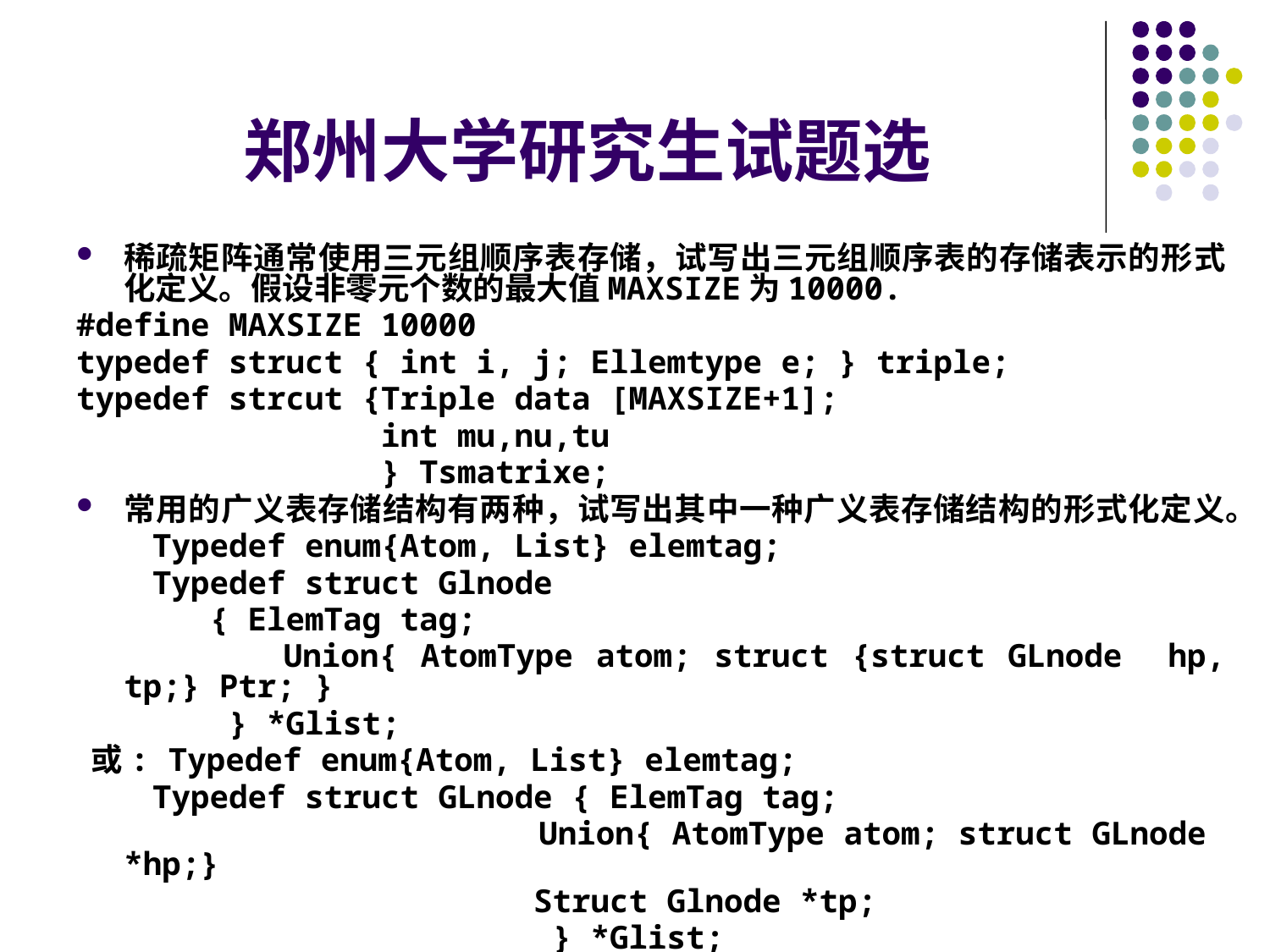

# 郑州大学研究生试题选
稀疏矩阵通常使用三元组顺序表存储，试写出三元组顺序表的存储表示的形式化定义。假设非零元个数的最大值MAXSIZE为10000.
#define MAXSIZE 10000
typedef struct { int i, j; Ellemtype e; } triple;
typedef strcut {Triple data [MAXSIZE+1];
                int mu,nu,tu
                } Tsmatrixe;
常用的广义表存储结构有两种，试写出其中一种广义表存储结构的形式化定义。
    Typedef enum{Atom, List} elemtag;
    Typedef struct Glnode
       { ElemTag tag;
         Union{ AtomType atom; struct {struct GLnode  hp, tp;} Ptr; }
        } *Glist;
 或: Typedef enum{Atom, List} elemtag;
    Typedef struct GLnode { ElemTag tag;
                        Union{ AtomType atom; struct GLnode  *hp;}
                        Struct Glnode *tp;
                         } *Glist;